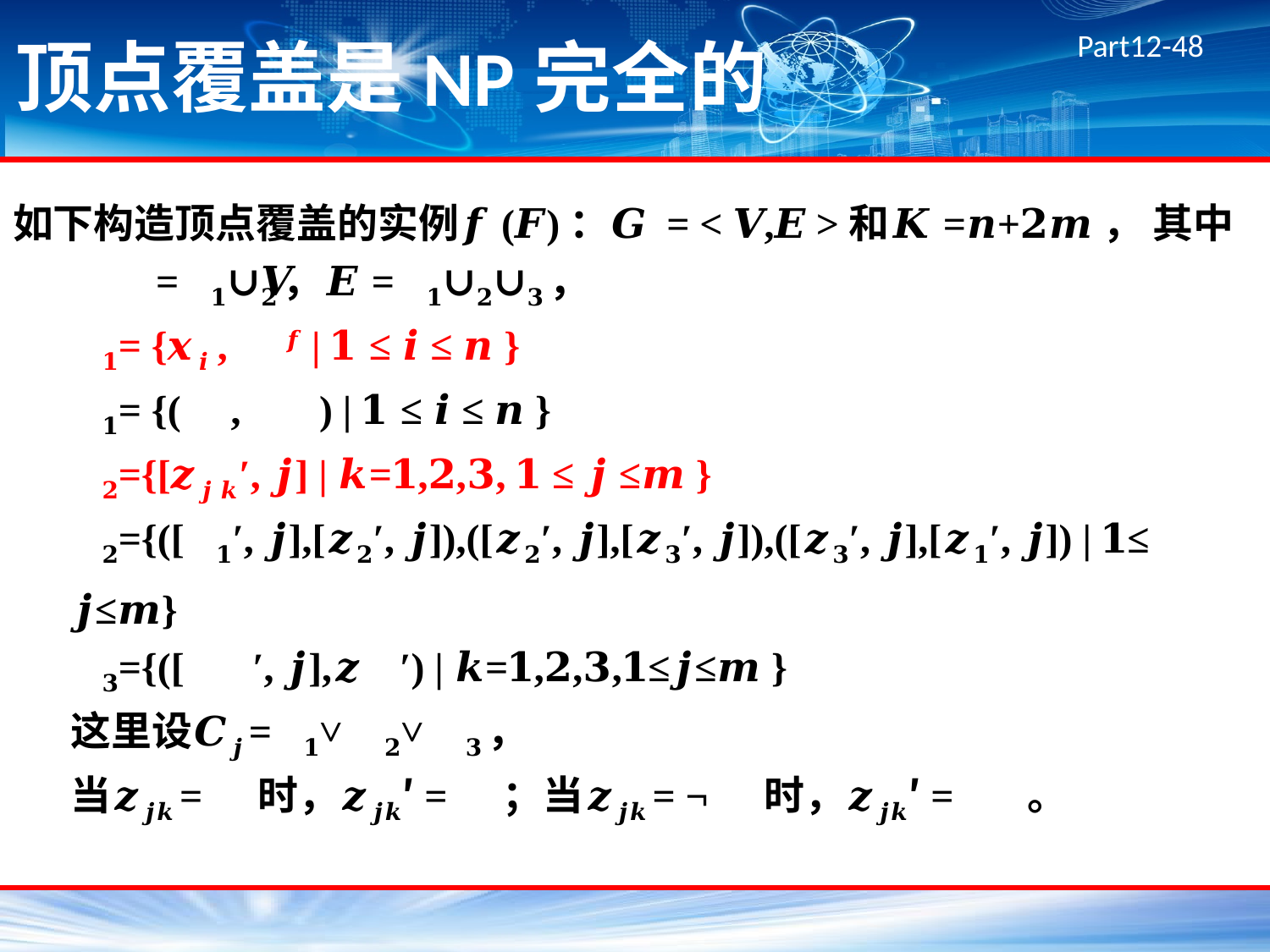

# 顶点覆盖是NP完全的
如下构造顶点覆盖的实例𝒇(𝑭)：𝑮 = < 𝑽,𝑬 >和𝑲=𝒏+𝟐𝒎， 其中
           𝑽=𝑽𝟏∪𝑽𝟐，𝑬=𝑬𝟏∪𝑬𝟐∪𝑬𝟑，
𝑽𝟏= {𝒙𝒊, 𝒙𝒊𝒇 | 𝟏 ≤ 𝒊 ≤ 𝒏 }
𝑬𝟏= {(𝒙𝒊, 𝒙𝒊𝒇) | 𝟏 ≤ 𝒊 ≤ 𝒏 }
𝑽𝟐={[𝒛𝒋𝒌′, 𝒋] | 𝒌=𝟏,𝟐,𝟑, 𝟏 ≤ 𝒋 ≤𝒎 }
𝑬𝟐={([𝒛𝒋𝟏′, 𝒋],[𝒛𝒋𝟐′, 𝒋]),([𝒛𝒋𝟐′, 𝒋],[𝒛𝒋𝟑′, 𝒋]),([𝒛𝒋𝟑′, 𝒋],[𝒛𝒋𝟏′, 𝒋]) | 𝟏≤ 𝒋≤𝒎}
𝑬𝟑={([𝒛𝒋𝒌′, 𝒋],𝒛𝒋𝒌′) | 𝒌=𝟏,𝟐,𝟑,𝟏≤𝒋≤𝒎 }
这里设𝑪𝒋=𝒛𝒋𝟏˅ 𝒛𝒋𝟐˅ 𝒛𝒋𝟑，
当𝒛𝒋𝒌=𝒙𝒊时，𝒛𝒋𝒌′=𝒙𝒊；当𝒛𝒋𝒌= ¬𝒙𝒊时，𝒛𝒋𝒌′=𝒙𝒊𝒇。